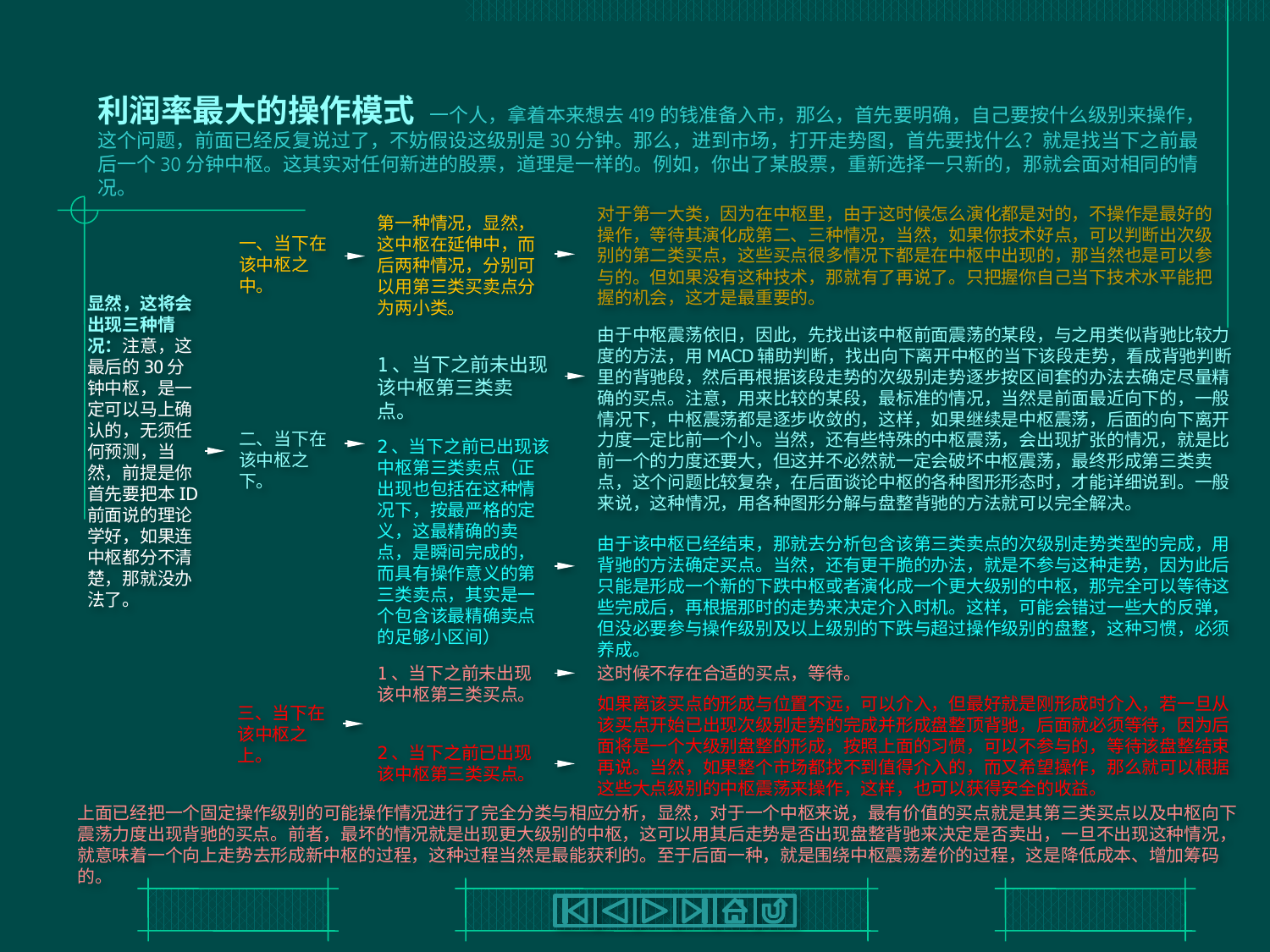

# 利润率最大的操作模式  一个人，拿着本来想去419的钱准备入市，那么，首先要明确，自己要按什么级别来操作，这个问题，前面已经反复说过了，不妨假设这级别是30分钟。那么，进到市场，打开走势图，首先要找什么？就是找当下之前最后一个30分钟中枢。这其实对任何新进的股票，道理是一样的。例如，你出了某股票，重新选择一只新的，那就会面对相同的情况。
对于第一大类，因为在中枢里，由于这时候怎么演化都是对的，不操作是最好的操作，等待其演化成第二、三种情况，当然，如果你技术好点，可以判断出次级别的第二类买点，这些买点很多情况下都是在中枢中出现的，那当然也是可以参与的。但如果没有这种技术，那就有了再说了。只把握你自己当下技术水平能把握的机会，这才是最重要的。
第一种情况，显然，这中枢在延伸中，而后两种情况，分别可以用第三类买卖点分为两小类。
一、当下在该中枢之中。

显然，这将会出现三种情况：注意，这最后的30分钟中枢，是一定可以马上确认的，无须任何预测，当然，前提是你首先要把本ID前面说的理论学好，如果连中枢都分不清楚，那就没办法了。
由于中枢震荡依旧，因此，先找出该中枢前面震荡的某段，与之用类似背驰比较力度的方法，用MACD辅助判断，找出向下离开中枢的当下该段走势，看成背驰判断里的背驰段，然后再根据该段走势的次级别走势逐步按区间套的办法去确定尽量精确的买点。注意，用来比较的某段，最标准的情况，当然是前面最近向下的，一般情况下，中枢震荡都是逐步收敛的，这样，如果继续是中枢震荡，后面的向下离开力度一定比前一个小。当然，还有些特殊的中枢震荡，会出现扩张的情况，就是比前一个的力度还要大，但这并不必然就一定会破坏中枢震荡，最终形成第三类卖点，这个问题比较复杂，在后面谈论中枢的各种图形形态时，才能详细说到。一般来说，这种情况，用各种图形分解与盘整背驰的方法就可以完全解决。
1、当下之前未出现该中枢第三类卖点。

二、当下在该中枢之下。
2、当下之前已出现该中枢第三类卖点（正出现也包括在这种情况下，按最严格的定义，这最精确的卖点，是瞬间完成的，而具有操作意义的第三类卖点，其实是一个包含该最精确卖点的足够小区间）

由于该中枢已经结束，那就去分析包含该第三类卖点的次级别走势类型的完成，用背驰的方法确定买点。当然，还有更干脆的办法，就是不参与这种走势，因为此后只能是形成一个新的下跌中枢或者演化成一个更大级别的中枢，那完全可以等待这些完成后，再根据那时的走势来决定介入时机。这样，可能会错过一些大的反弹，但没必要参与操作级别及以上级别的下跌与超过操作级别的盘整，这种习惯，必须养成。

1、当下之前未出现该中枢第三类买点。
这时候不存在合适的买点，等待。

如果离该买点的形成与位置不远，可以介入，但最好就是刚形成时介入，若一旦从该买点开始已出现次级别走势的完成并形成盘整顶背驰，后面就必须等待，因为后面将是一个大级别盘整的形成，按照上面的习惯，可以不参与的，等待该盘整结束再说。当然，如果整个市场都找不到值得介入的，而又希望操作，那么就可以根据这些大点级别的中枢震荡来操作，这样，也可以获得安全的收益。
三、当下在该中枢之上。

2、当下之前已出现该中枢第三类买点。

上面已经把一个固定操作级别的可能操作情况进行了完全分类与相应分析，显然，对于一个中枢来说，最有价值的买点就是其第三类买点以及中枢向下震荡力度出现背驰的买点。前者，最坏的情况就是出现更大级别的中枢，这可以用其后走势是否出现盘整背驰来决定是否卖出，一旦不出现这种情况，就意味着一个向上走势去形成新中枢的过程，这种过程当然是最能获利的。至于后面一种，就是围绕中枢震荡差价的过程，这是降低成本、增加筹码的。